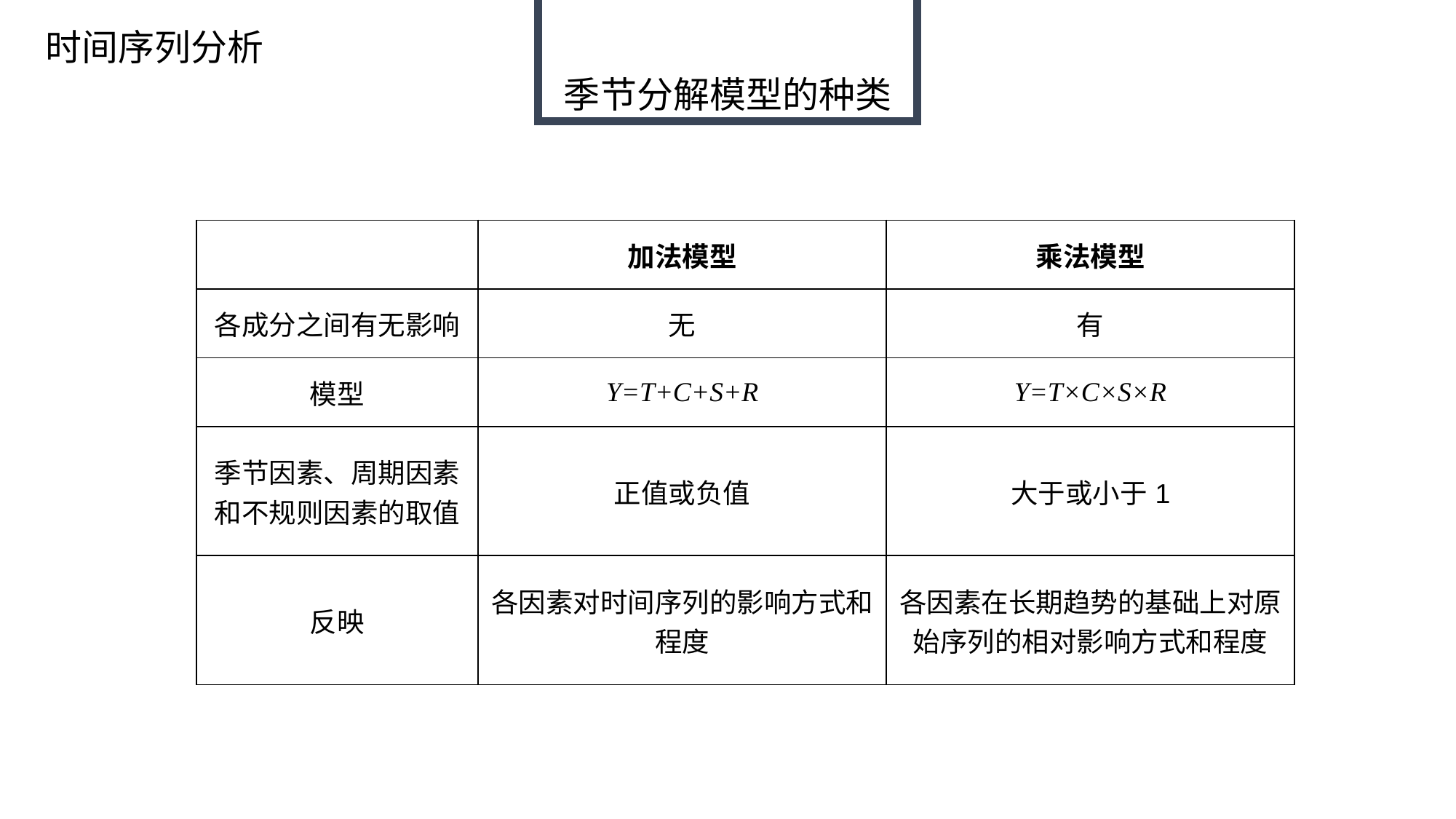

时间序列分析

季节分解模型的种类
|  | 加法模型 | 乘法模型 |
| --- | --- | --- |
| 各成分之间有无影响 | 无 | 有 |
| 模型 | Y=T+C+S+R | Y=T×C×S×R |
| 季节因素、周期因素和不规则因素的取值 | 正值或负值 | 大于或小于1 |
| 反映 | 各因素对时间序列的影响方式和程度 | 各因素在长期趋势的基础上对原始序列的相对影响方式和程度 |